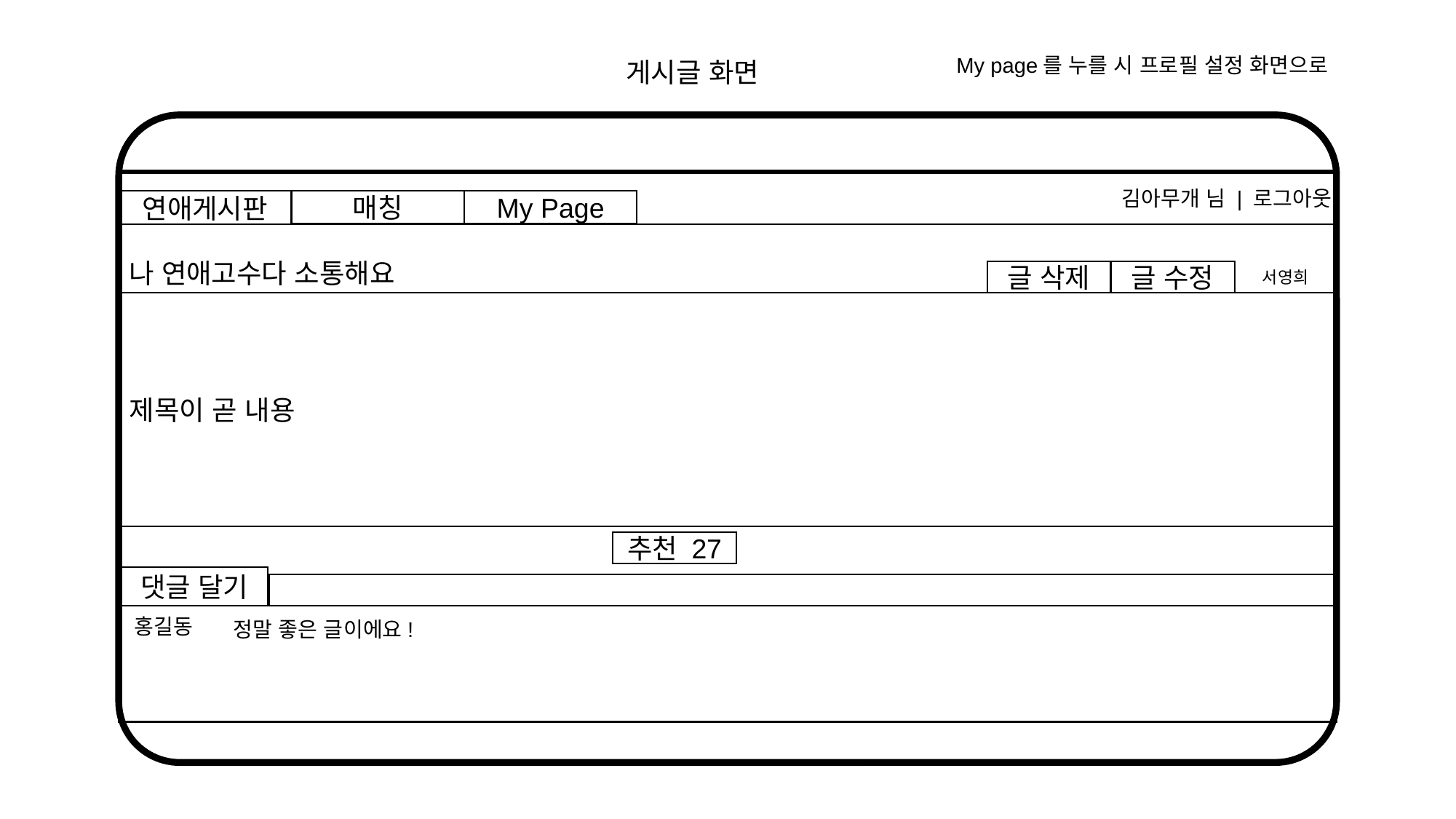

My page를 누를 시 프로필 설정 화면으로
게시글 화면

김아무개 님 | 로그아웃
매칭
My Page
연애게시판

나 연애고수다 소통해요
글 삭제
글 수정
서영희
제목이 곧 내용
추천 27
댓글 달기

홍길동
정말 좋은 글이에요!